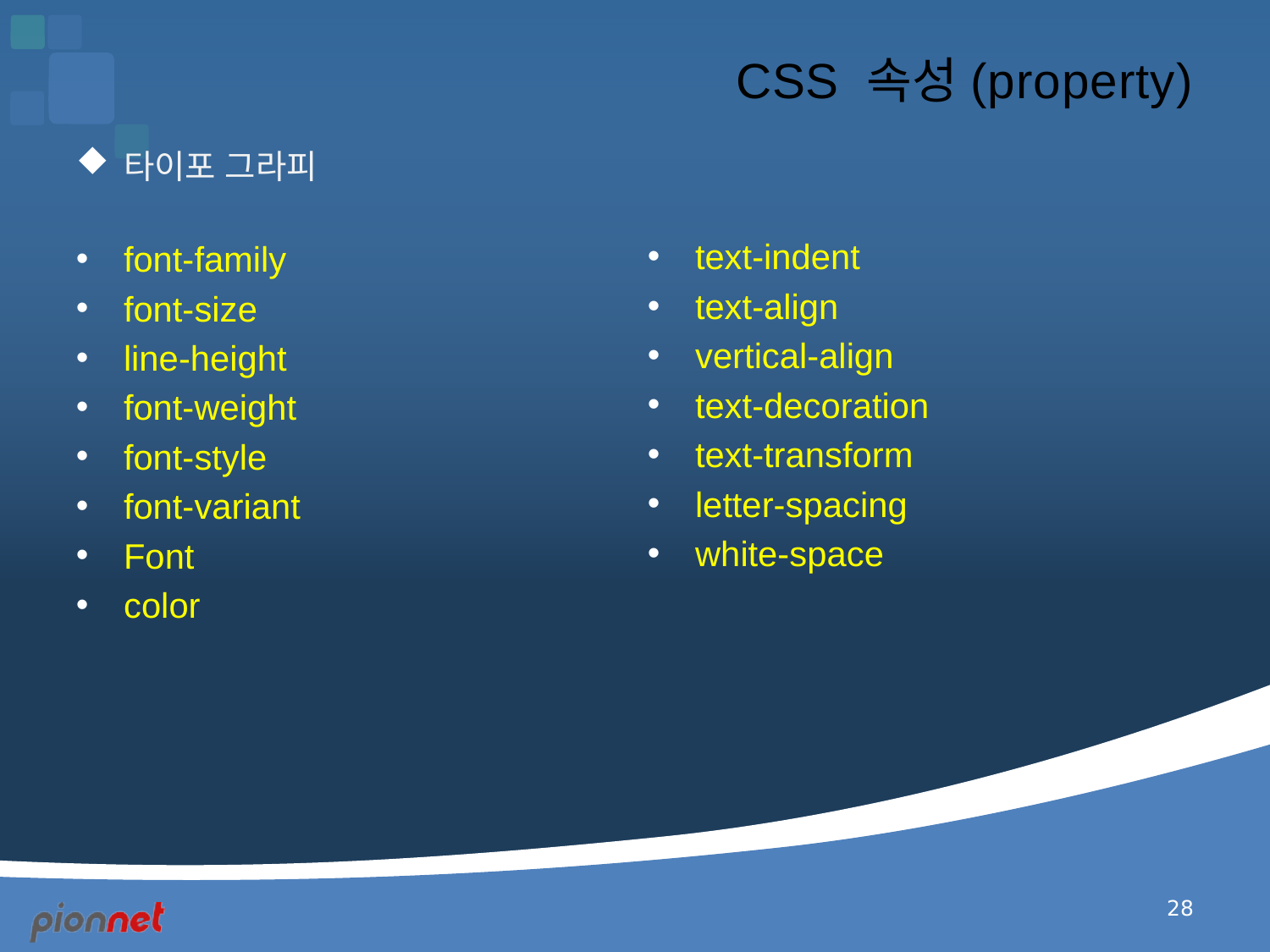

# CSS 속성(property)
타이포 그라피

font-family
font-size
line-height
font-weight
font-style
font-variant
Font
color

text-indent
text-align
vertical-align
text-decoration
text-transform
letter-spacing
white-space

28